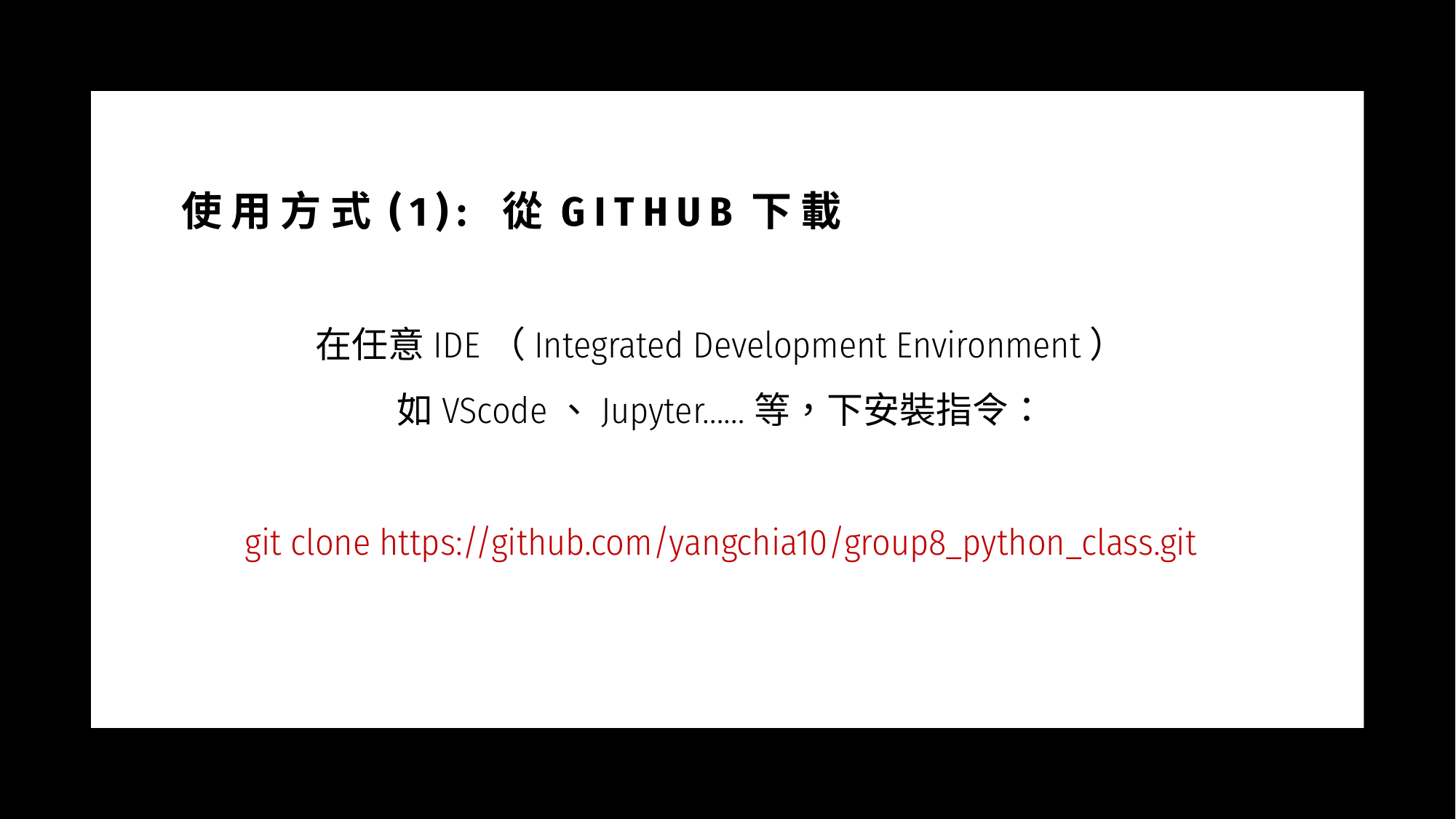

# 使用方式(1): 從github下載
在任意IDE（Integrated Development Environment）
如VScode、Jupyter……等，下安裝指令：

git clone https://github.com/yangchia10/group8_python_class.git